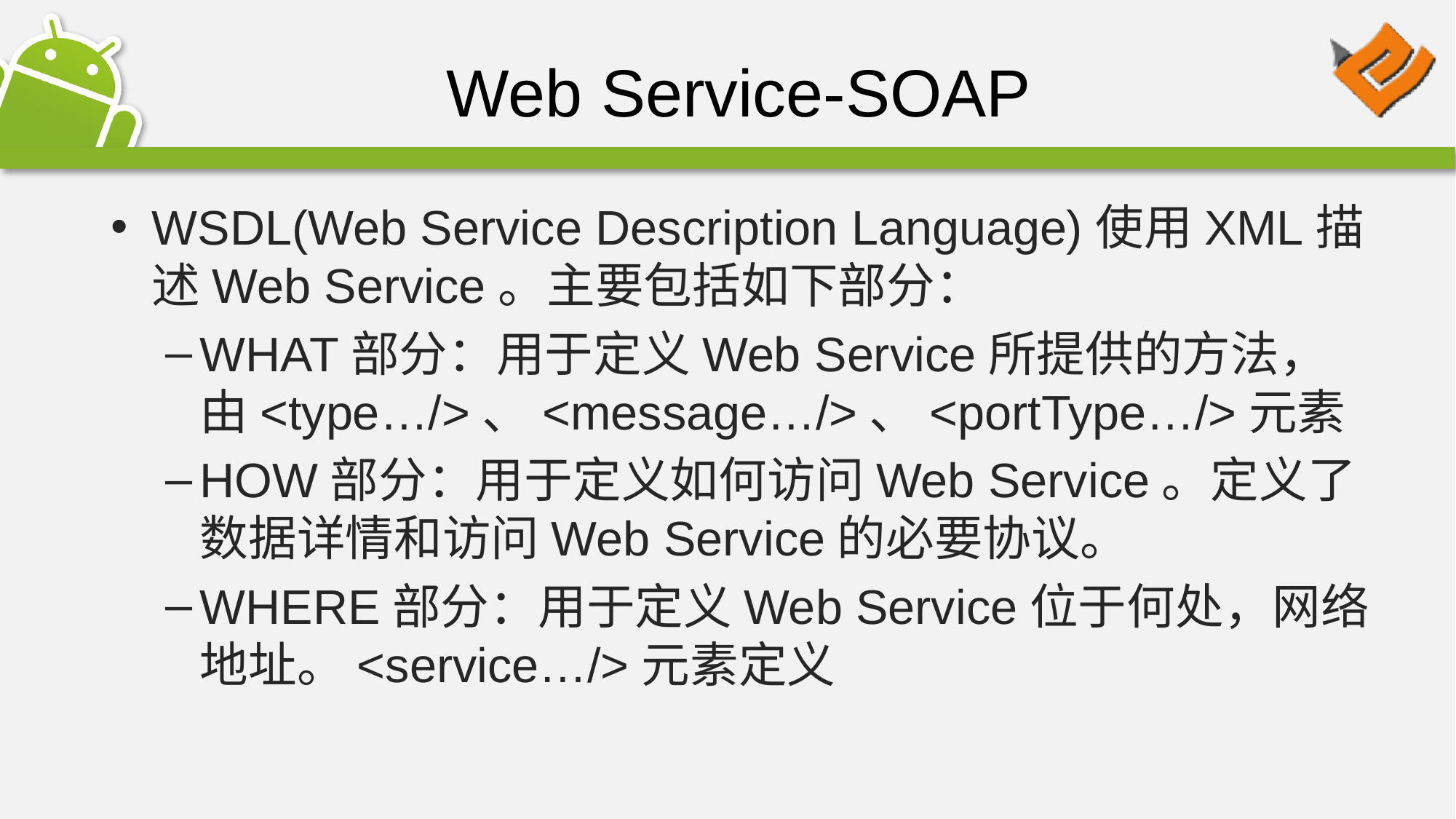

# Web Service-SOAP
WSDL(Web Service Description Language)使用XML描述Web Service。主要包括如下部分：
WHAT部分：用于定义Web Service所提供的方法，由<type…/>、<message…/>、<portType…/>元素
HOW部分：用于定义如何访问Web Service。定义了数据详情和访问Web Service的必要协议。
WHERE部分：用于定义Web Service位于何处，网络地址。<service…/>元素定义